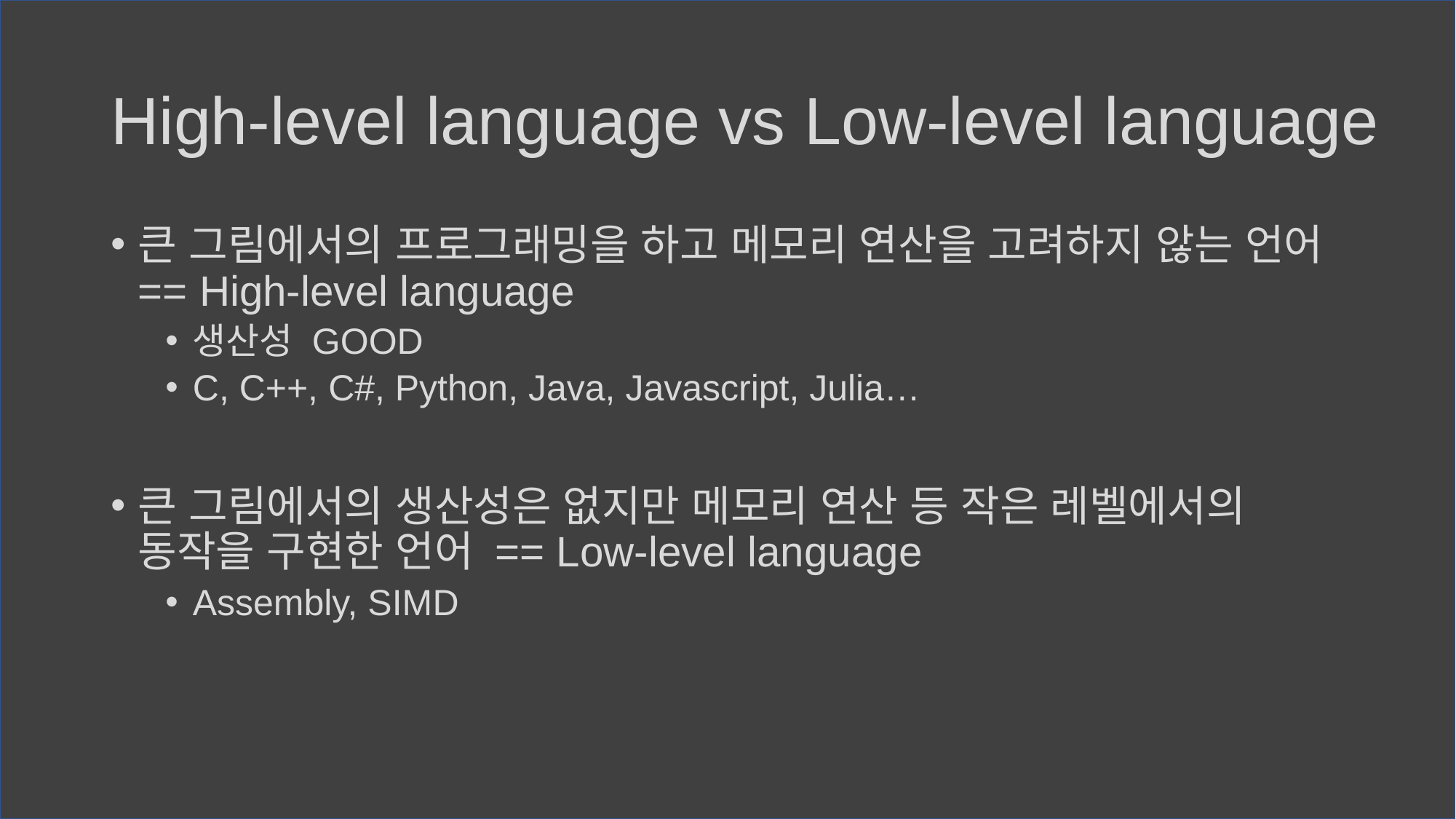

# High-level language vs Low-level language
큰 그림에서의 프로그래밍을 하고 메모리 연산을 고려하지 않는 언어 == High-level language
생산성 GOOD
C, C++, C#, Python, Java, Javascript, Julia…

큰 그림에서의 생산성은 없지만 메모리 연산 등 작은 레벨에서의 동작을 구현한 언어 == Low-level language
Assembly, SIMD